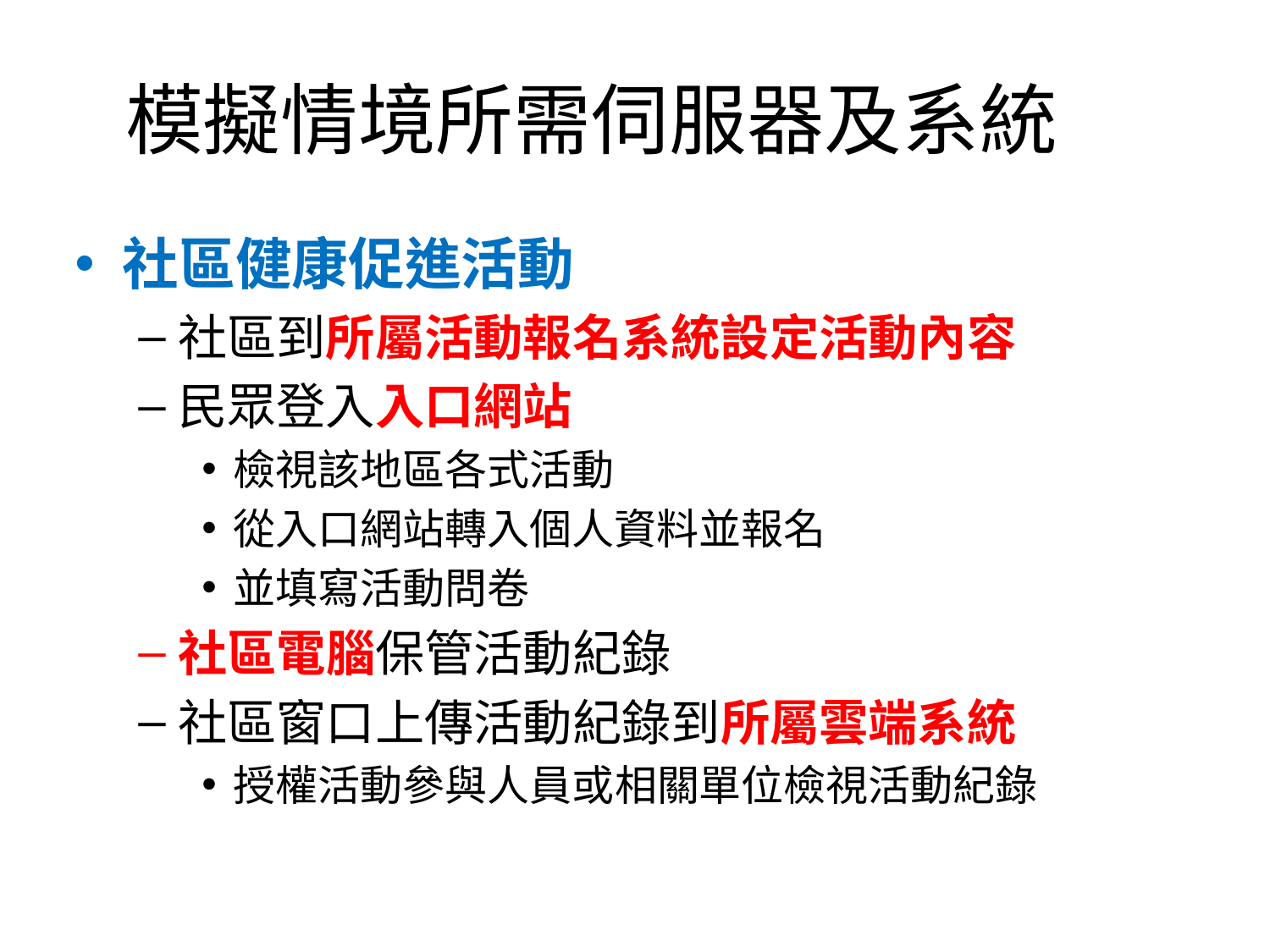

# 模擬情境所需伺服器及系統
社區健康促進活動
社區到所屬活動報名系統設定活動內容
民眾登入入口網站
檢視該地區各式活動
從入口網站轉入個人資料並報名
並填寫活動問卷
社區電腦保管活動紀錄
社區窗口上傳活動紀錄到所屬雲端系統
授權活動參與人員或相關單位檢視活動紀錄